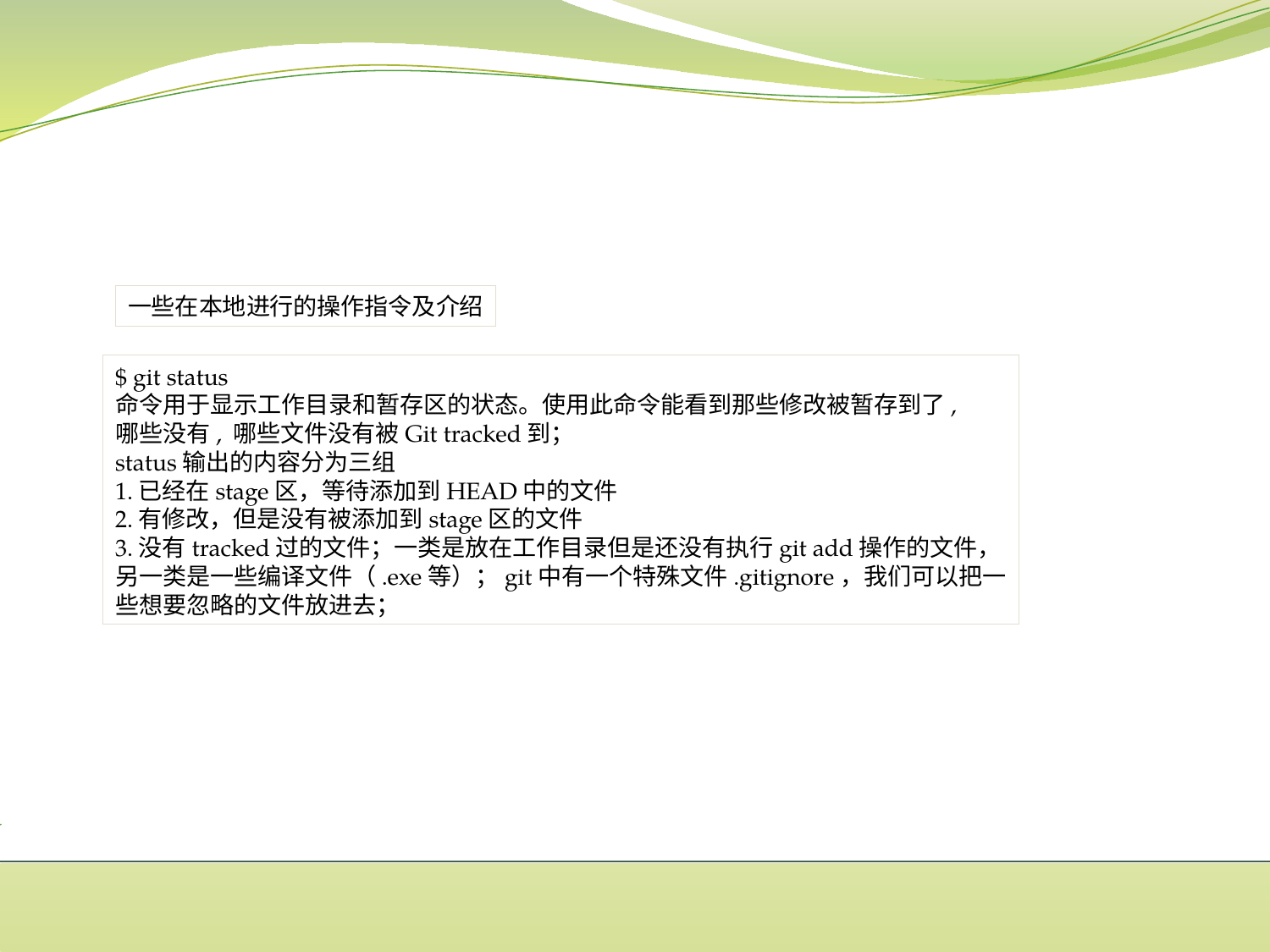

一些在本地进行的操作指令及介绍
$ git status
命令用于显示工作目录和暂存区的状态。使用此命令能看到那些修改被暂存到了,
哪些没有, 哪些文件没有被Git tracked到；
status输出的内容分为三组
1.已经在stage区，等待添加到HEAD中的文件
2.有修改，但是没有被添加到stage区的文件
3.没有tracked过的文件；一类是放在工作目录但是还没有执行git add操作的文件，
另一类是一些编译文件（.exe等）；git中有一个特殊文件.gitignore，我们可以把一
些想要忽略的文件放进去；